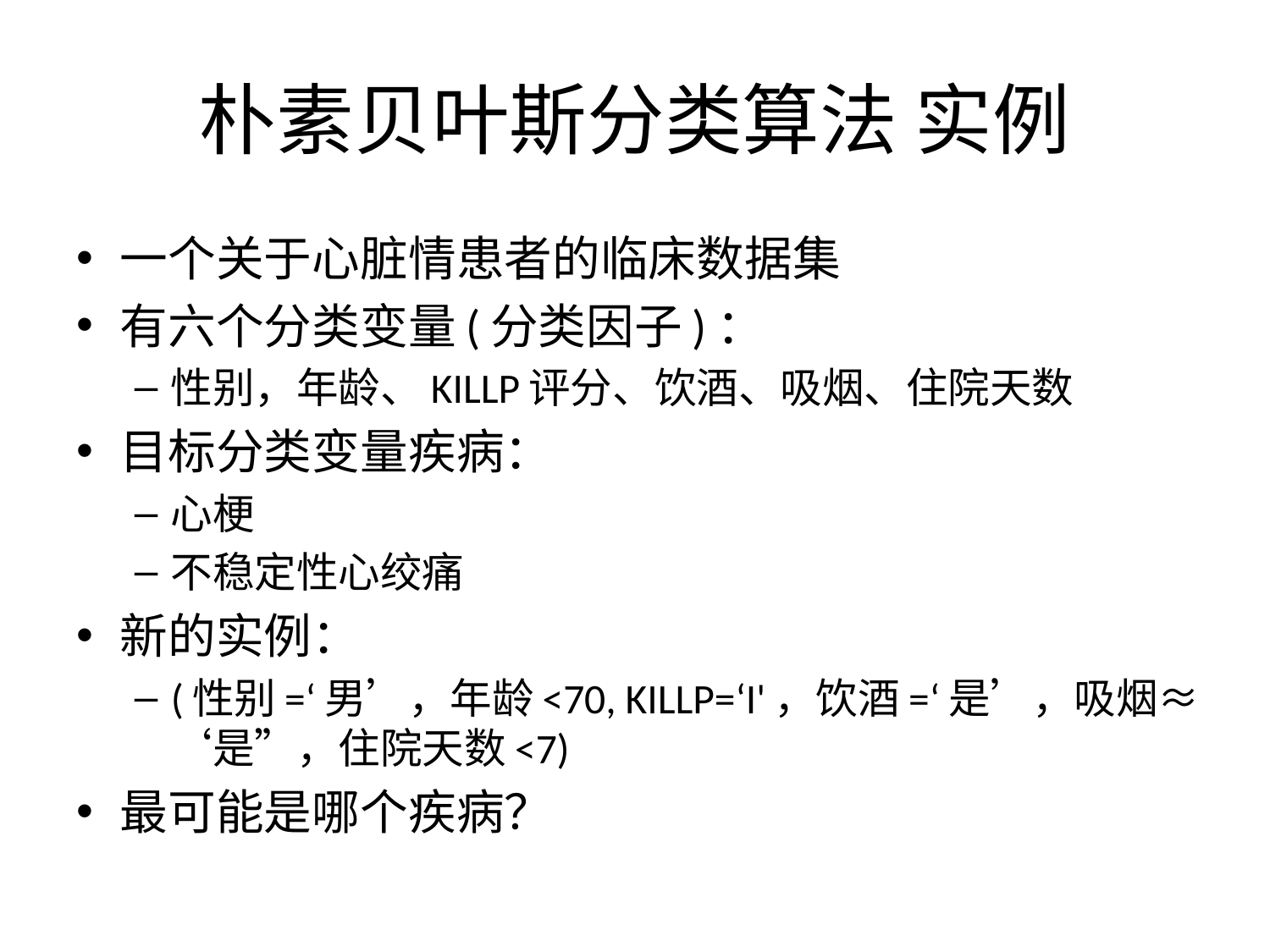

# 朴素贝叶斯分类算法 实例
一个关于心脏情患者的临床数据集
有六个分类变量(分类因子)：
性别，年龄、KILLP评分、饮酒、吸烟、住院天数
目标分类变量疾病：
心梗
不稳定性心绞痛
新的实例：
(性别=‘男’，年龄<70, KILLP=‘I'，饮酒=‘是’，吸烟≈‘是”，住院天数<7)
最可能是哪个疾病？